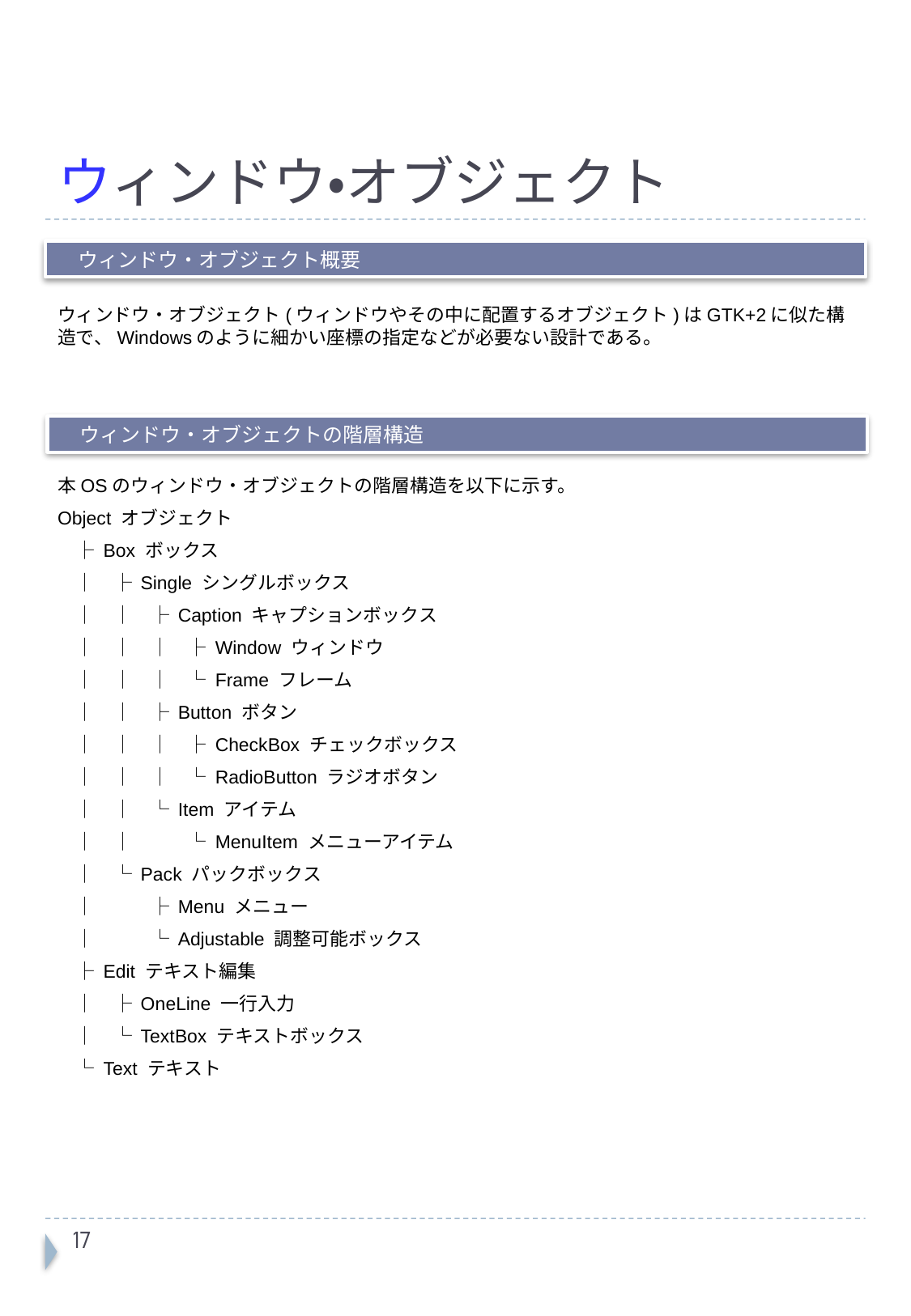

# ウィンドウ・オブジェクト
　ウィンドウ・オブジェクト概要
ウィンドウ・オブジェクト(ウィンドウやその中に配置するオブジェクト)はGTK+2に似た構造で、Windowsのように細かい座標の指定などが必要ない設計である。
　ウィンドウ・オブジェクトの階層構造
本OSのウィンドウ・オブジェクトの階層構造を以下に示す。
Object オブジェクト
　├ Box ボックス
　│　├ Single シングルボックス
　│　│　├ Caption キャプションボックス
　│　│　│　├ Window ウィンドウ
　│　│　│　└ Frame フレーム
　│　│　├ Button ボタン
　│　│　│　├ CheckBox チェックボックス
　│　│　│　└ RadioButton ラジオボタン
　│　│　└ Item アイテム
　│　│　　　└ MenuItem メニューアイテム
　│　└ Pack パックボックス
　│　　　├ Menu メニュー
　│　　　└ Adjustable 調整可能ボックス
　├ Edit テキスト編集
　│　├ OneLine 一行入力
　│　└ TextBox テキストボックス
　└ Text テキスト
17